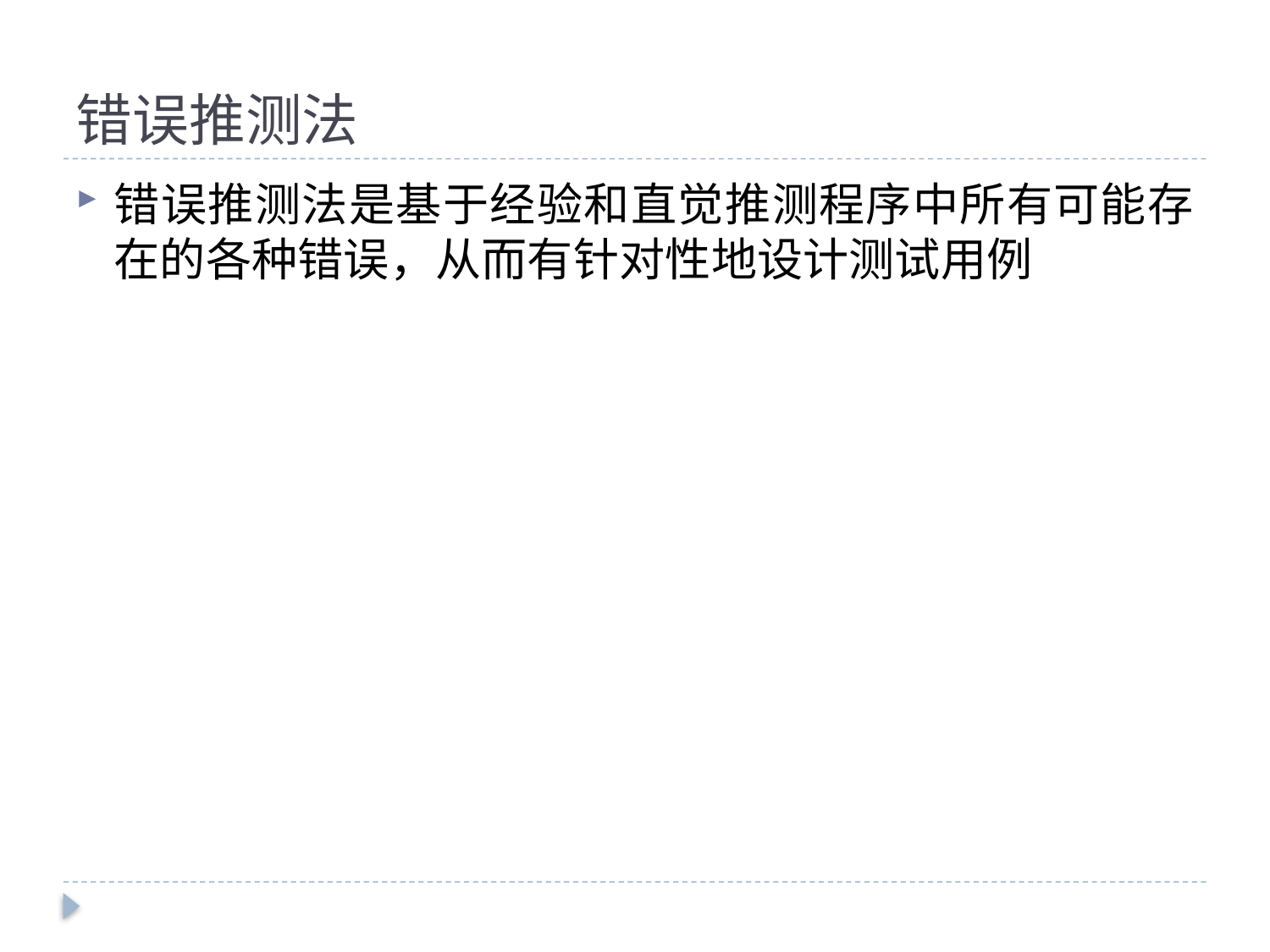

# 错误推测法
错误推测法是基于经验和直觉推测程序中所有可能存在的各种错误，从而有针对性地设计测试用例